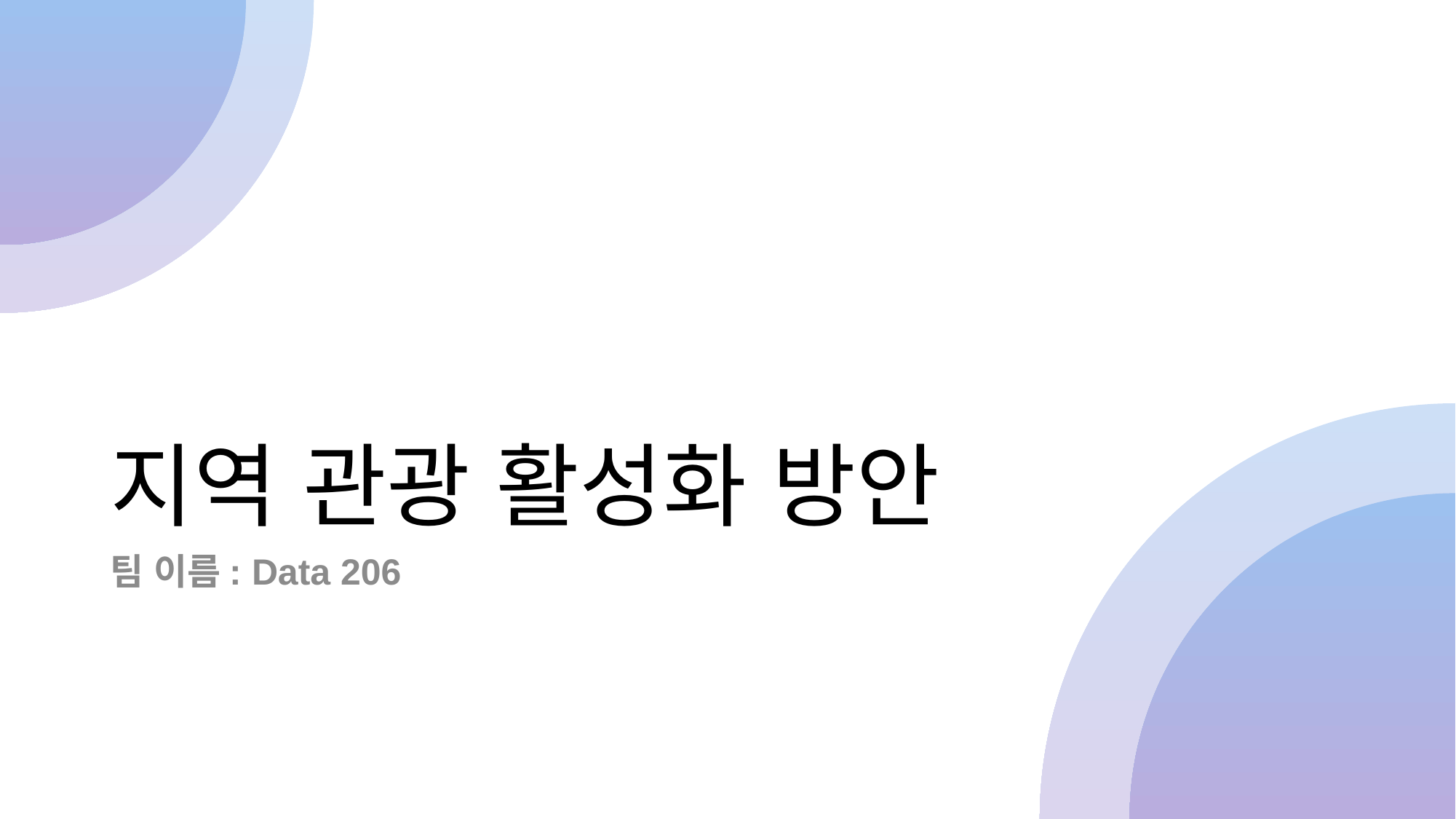

# 지역 관광 활성화 방안

팀 이름: Data 206